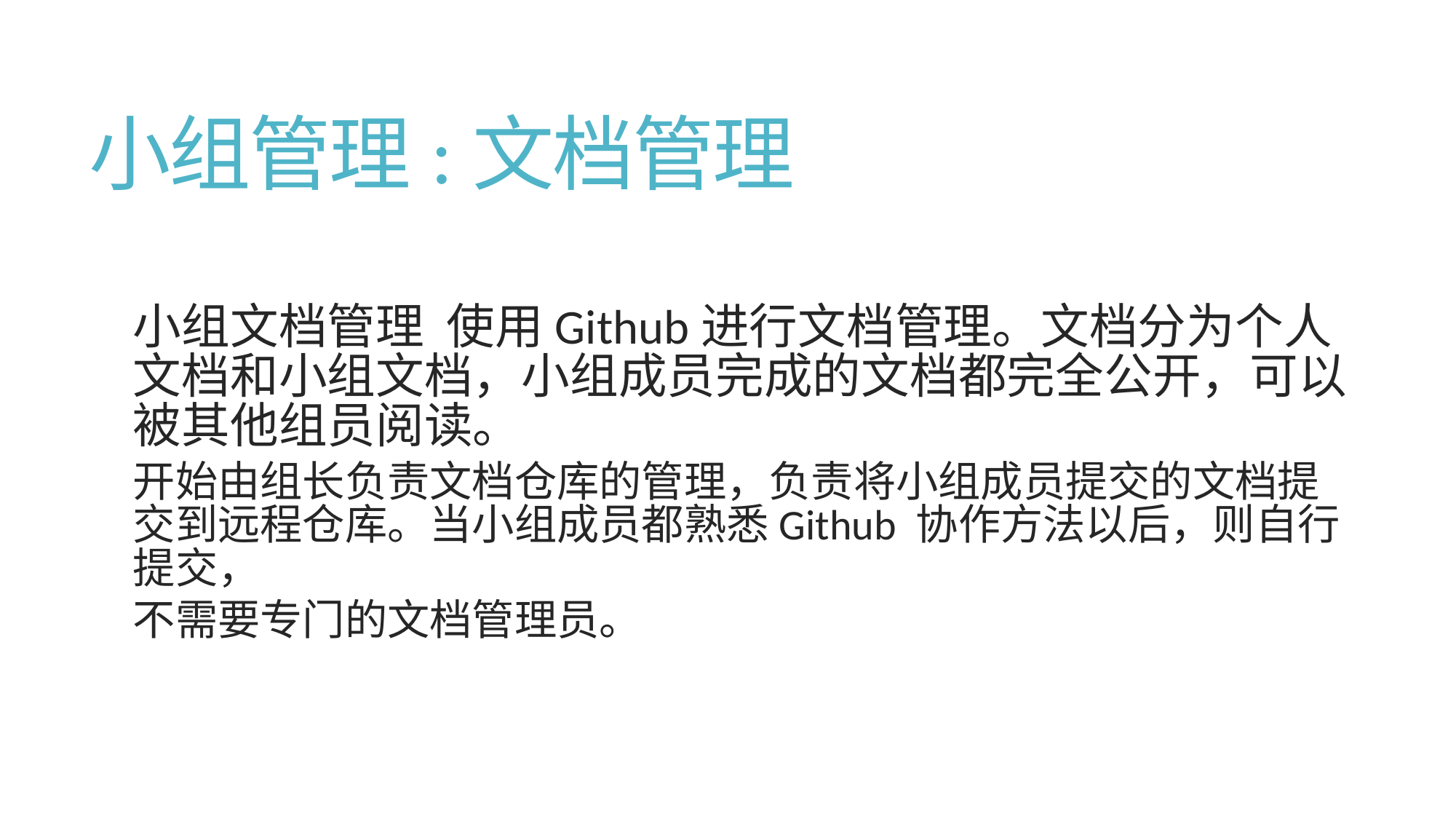

# 小组管理:文档管理
小组文档管理  使用Github进行文档管理。文档分为个人文档和小组文档，小组成员完成的文档都完全公开，可以被其他组员阅读。
开始由组长负责文档仓库的管理，负责将小组成员提交的文档提交到远程仓库。当小组成员都熟悉Github 协作方法以后，则自行提交，
不需要专门的文档管理员。